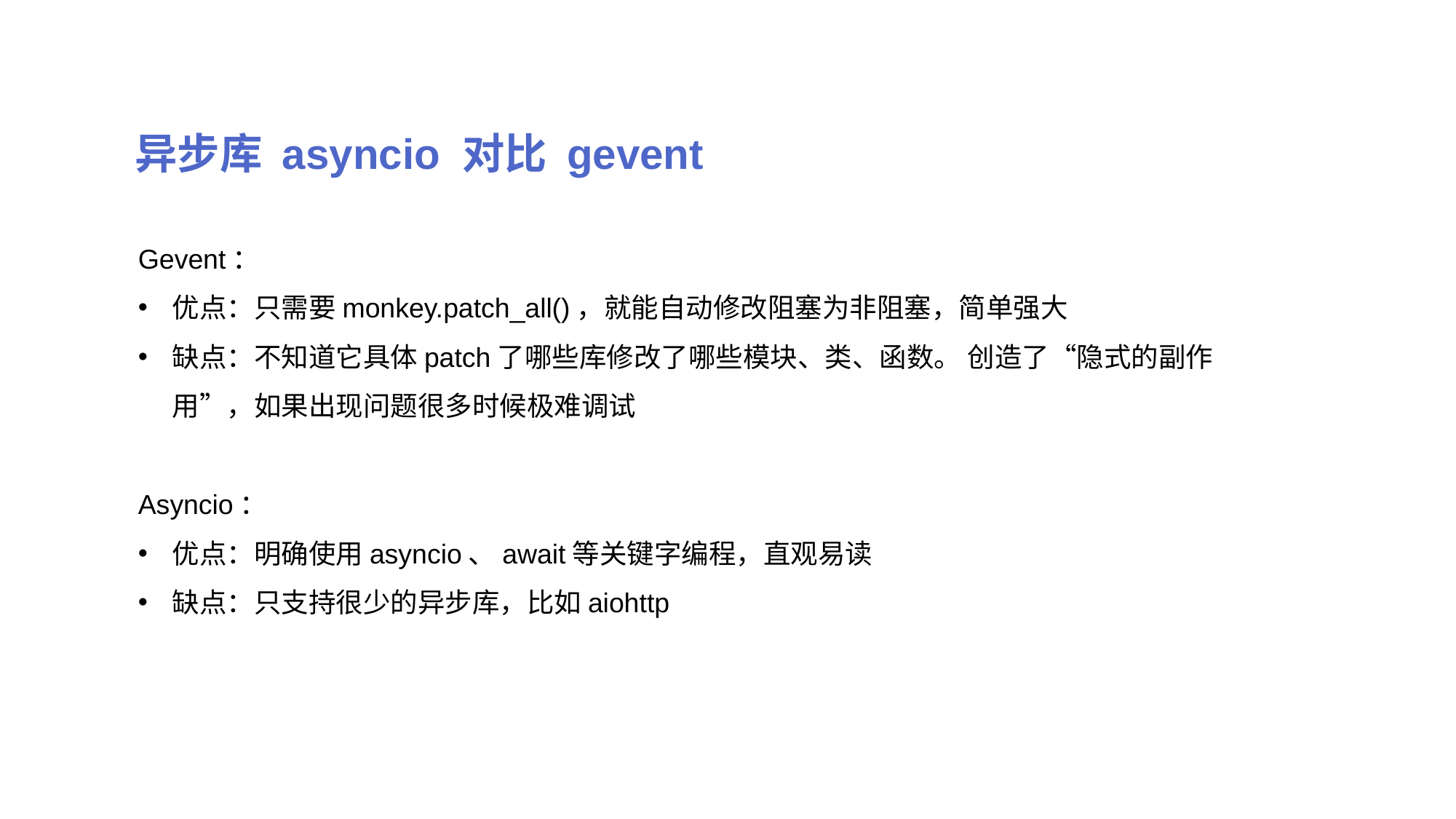

异步库 asyncio 对比 gevent
Gevent：
优点：只需要monkey.patch_all()，就能自动修改阻塞为非阻塞，简单强大
缺点：不知道它具体patch了哪些库修改了哪些模块、类、函数。 创造了“隐式的副作用”，如果出现问题很多时候极难调试

Asyncio：
优点：明确使用asyncio、await等关键字编程，直观易读
缺点：只支持很少的异步库，比如aiohttp